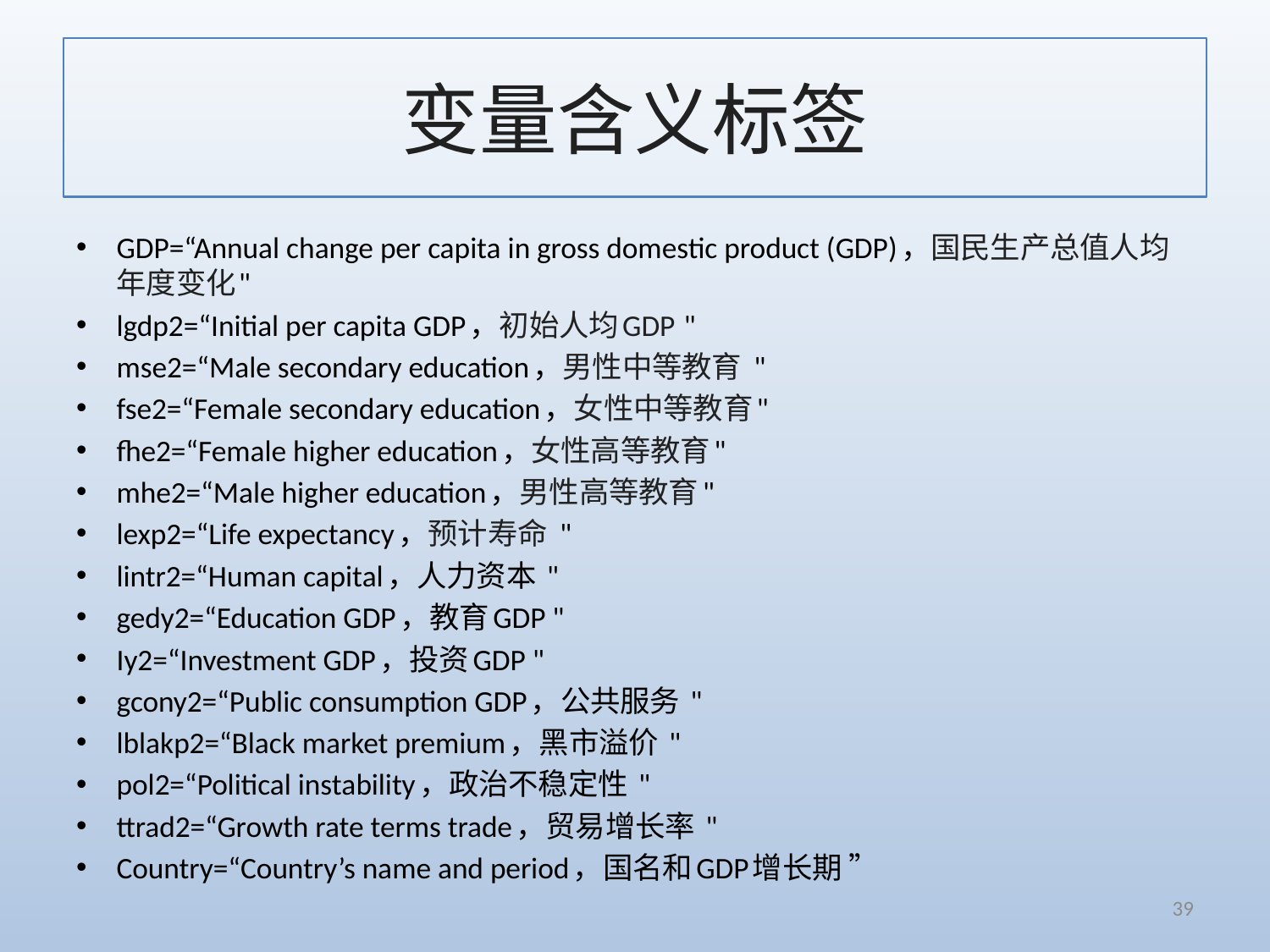

# 变量含义标签
GDP=“Annual change per capita in gross domestic product (GDP)，国民生产总值人均年度变化 "
lgdp2=“Initial per capita GDP，初始人均GDP  "
mse2=“Male secondary education，男性中等教育  "
fse2=“Female secondary education，女性中等教育"
fhe2=“Female higher education，女性高等教育"
mhe2=“Male higher education，男性高等教育"
lexp2=“Life expectancy，预计寿命  "
lintr2=“Human capital，人力资本 "
gedy2=“Education GDP，教育GDP "
Iy2=“Investment GDP，投资GDP "
gcony2=“Public consumption GDP，公共服务 "
lblakp2=“Black market premium，黑市溢价 "
pol2=“Political instability，政治不稳定性 "
ttrad2=“Growth rate terms trade，贸易增长率 "
Country=“Country’s name and period，国名和GDP增长期 ”
39